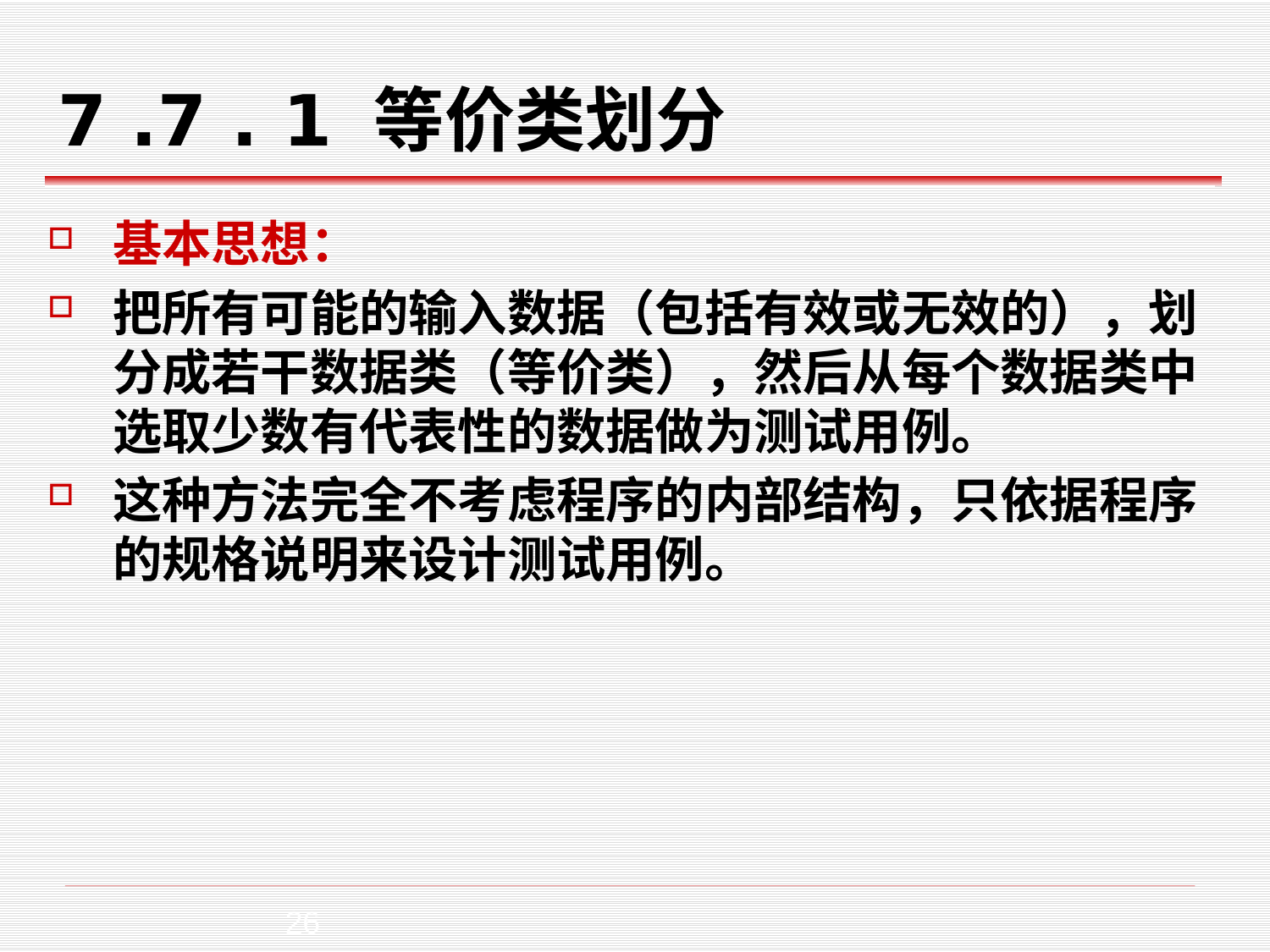

# 7 .7 . 1 等价类划分
基本思想：
把所有可能的输入数据（包括有效或无效的），划分成若干数据类（等价类），然后从每个数据类中选取少数有代表性的数据做为测试用例。
这种方法完全不考虑程序的内部结构，只依据程序的规格说明来设计测试用例。
26